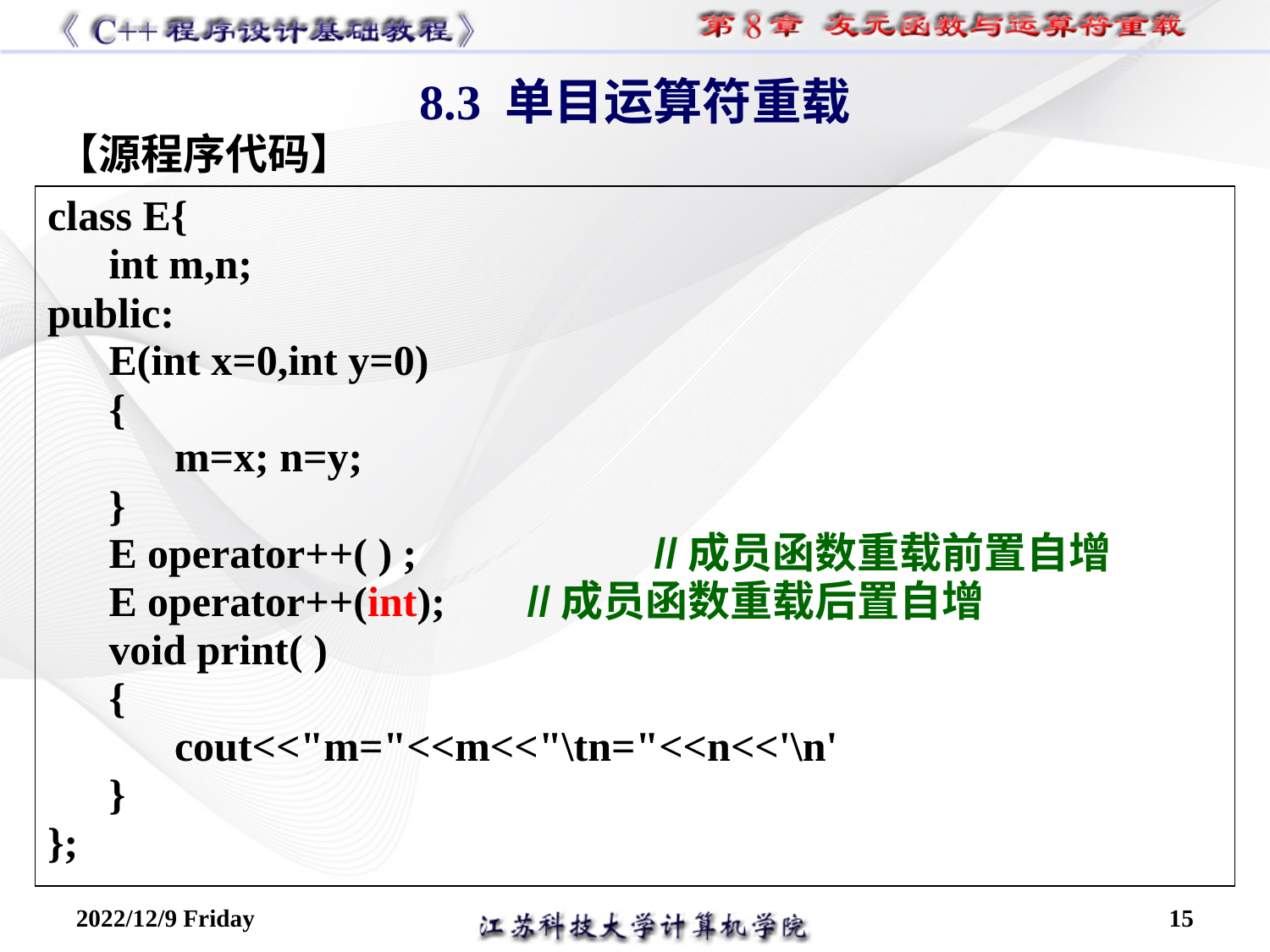

8.3 单目运算符重载
【源程序代码】
class E{
int m,n;
public:
E(int x=0,int y=0)
{
m=x; n=y;
}
E operator++( ) ;		//成员函数重载前置自增
E operator++(int);	//成员函数重载后置自增
void print( )
{
cout<<"m="<<m<<"\tn="<<n<<'\n'
}
};